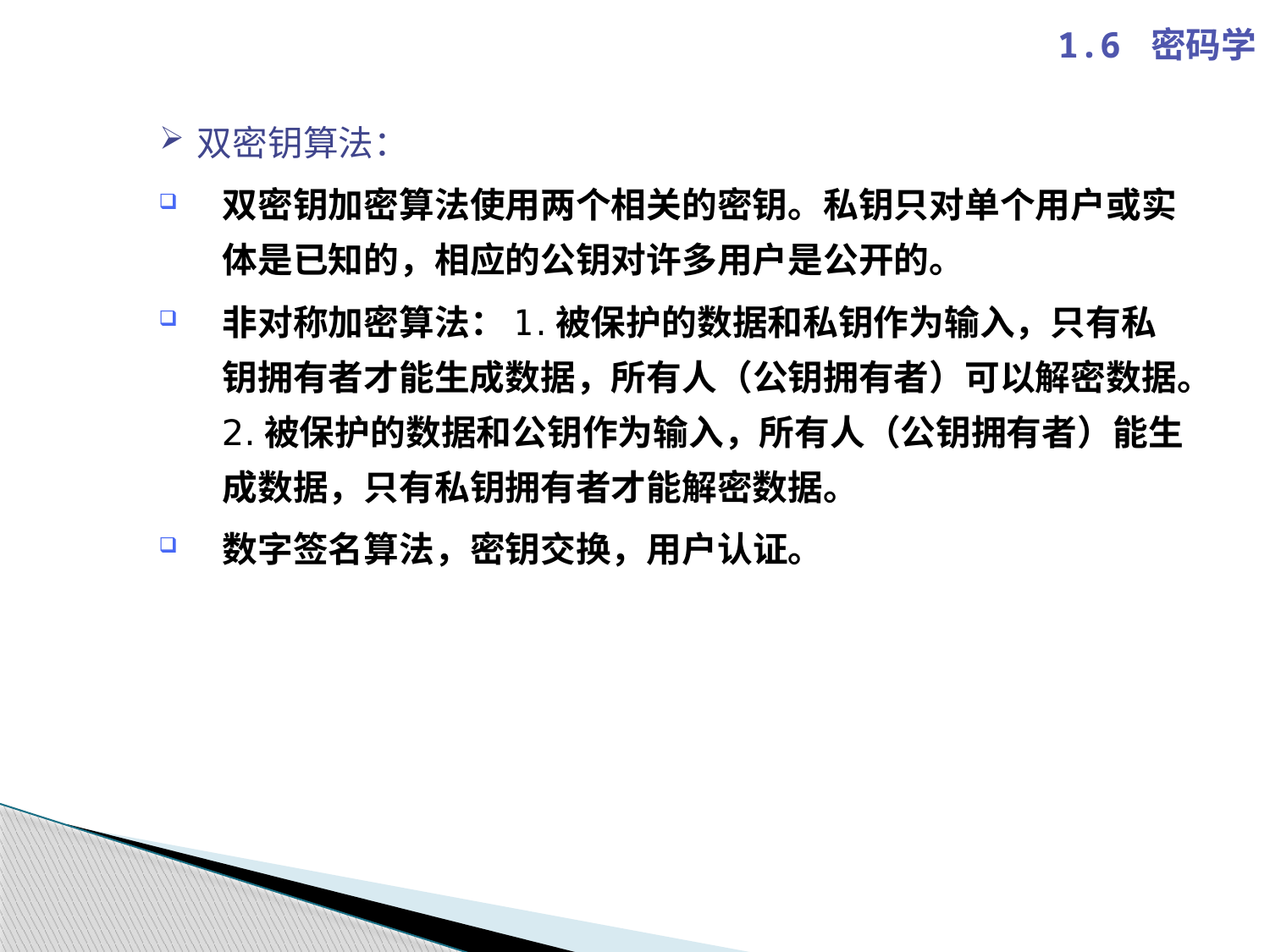

1.6 密码学
双密钥算法：
双密钥加密算法使用两个相关的密钥。私钥只对单个用户或实体是已知的，相应的公钥对许多用户是公开的。
非对称加密算法：1.被保护的数据和私钥作为输入，只有私钥拥有者才能生成数据，所有人（公钥拥有者）可以解密数据。2.被保护的数据和公钥作为输入，所有人（公钥拥有者）能生成数据，只有私钥拥有者才能解密数据。
数字签名算法，密钥交换，用户认证。